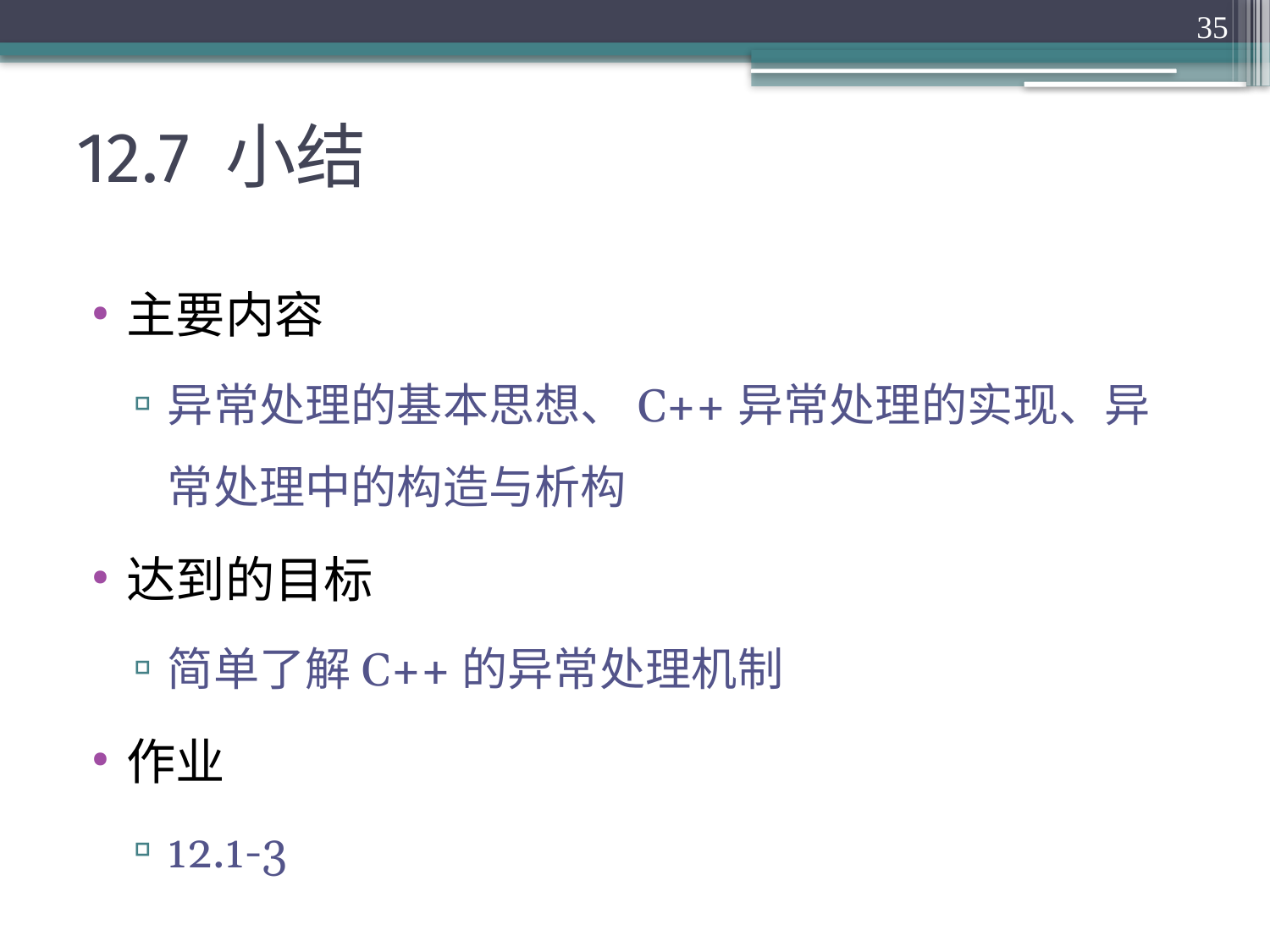

35
# 12.7 小结
主要内容
异常处理的基本思想、C++异常处理的实现、异常处理中的构造与析构
达到的目标
简单了解C++的异常处理机制
作业
12.1-3